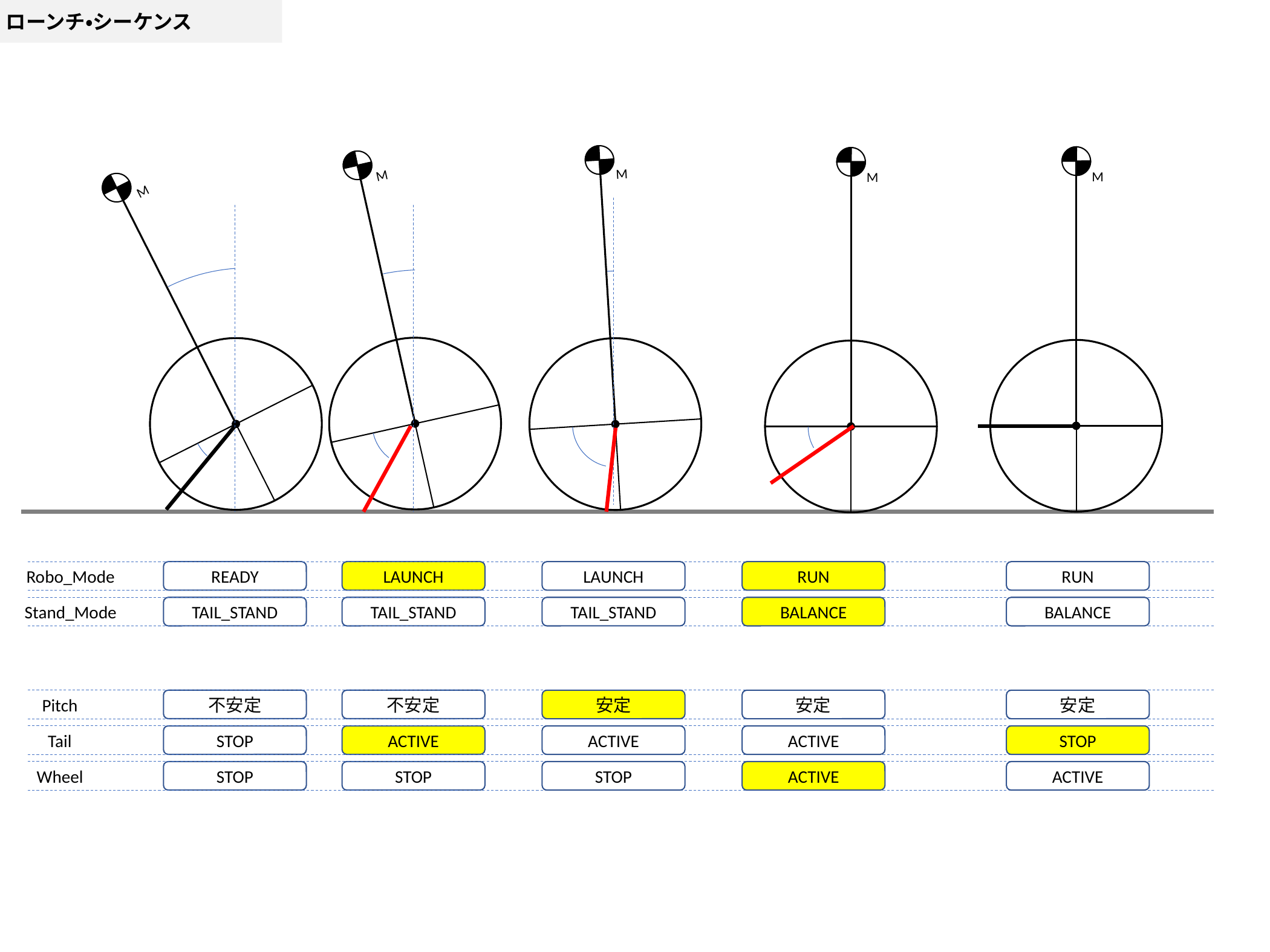

ローンチ・シーケンス

M

M

M

M

M

Robo_Mode
READY
LAUNCH
LAUNCH
RUN
RUN
Stand_Mode
TAIL_STAND
TAIL_STAND
TAIL_STAND
BALANCE
BALANCE
Pitch
不安定
不安定
安定
安定
安定
Tail
STOP
ACTIVE
ACTIVE
ACTIVE
STOP
Wheel
STOP
STOP
STOP
ACTIVE
ACTIVE